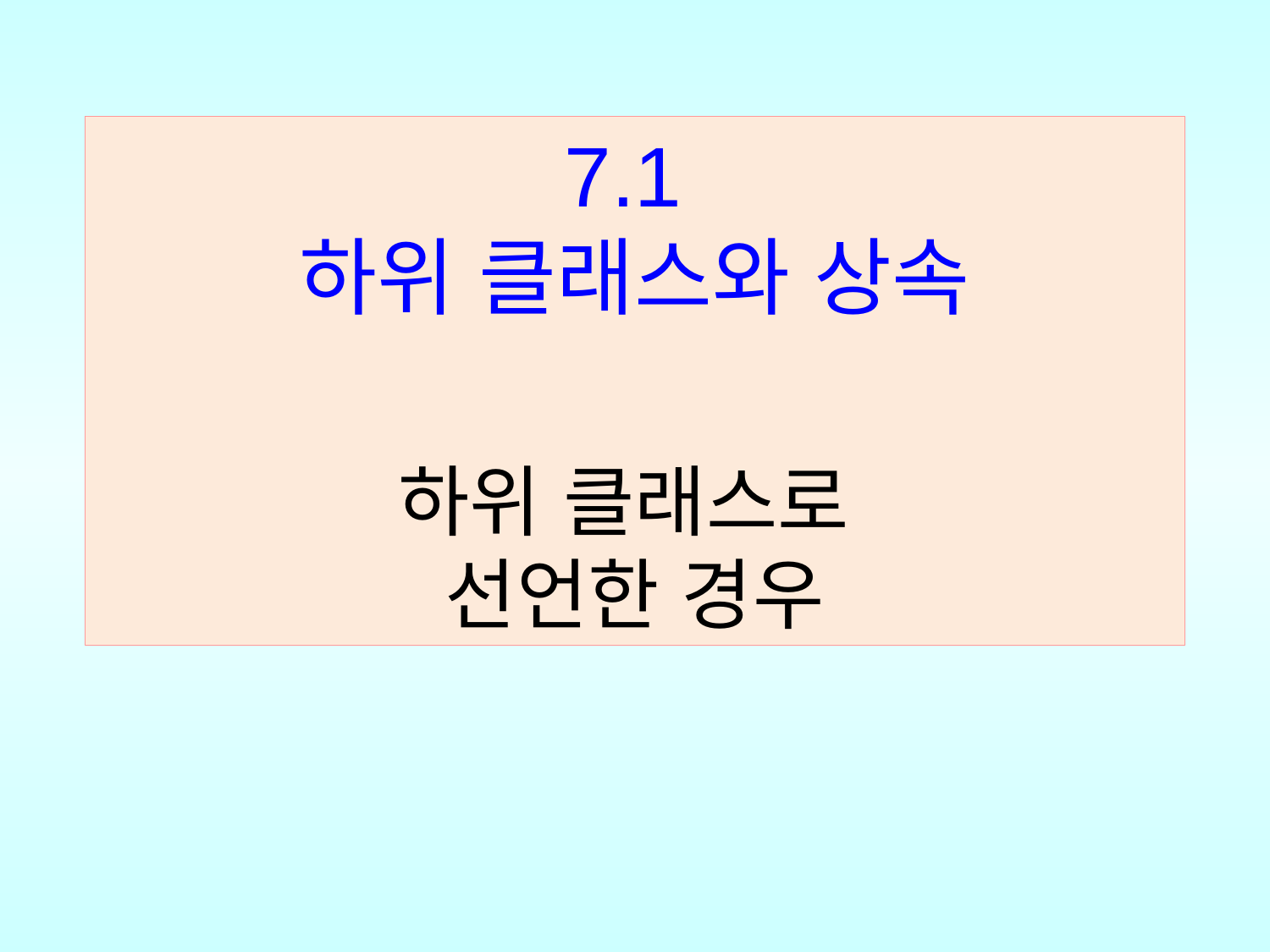

7.1
하위 클래스와 상속

하위 클래스로
선언한 경우